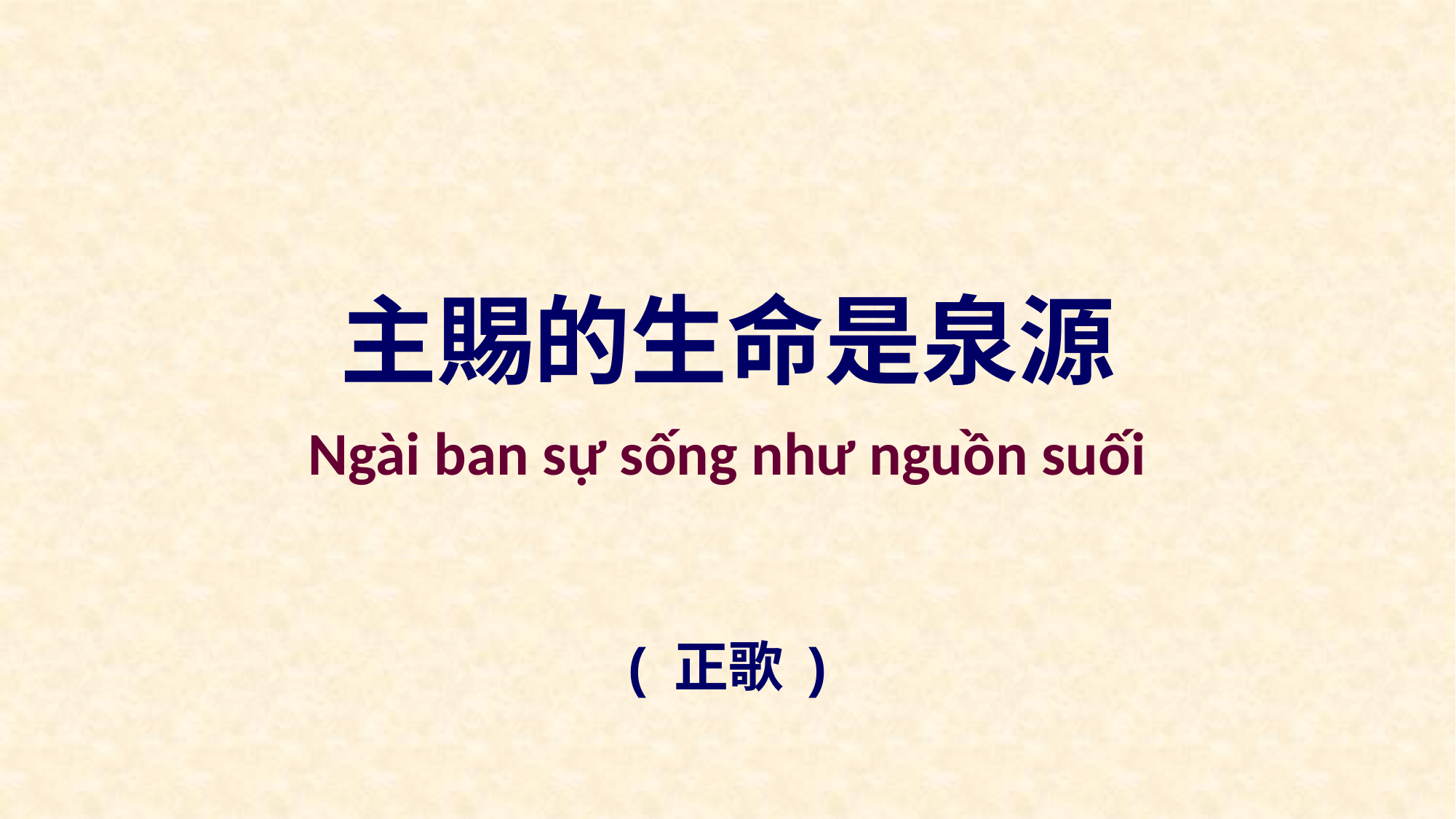

主賜的生命是泉源
Ngài ban sự sống như nguồn suối
( 正歌 )